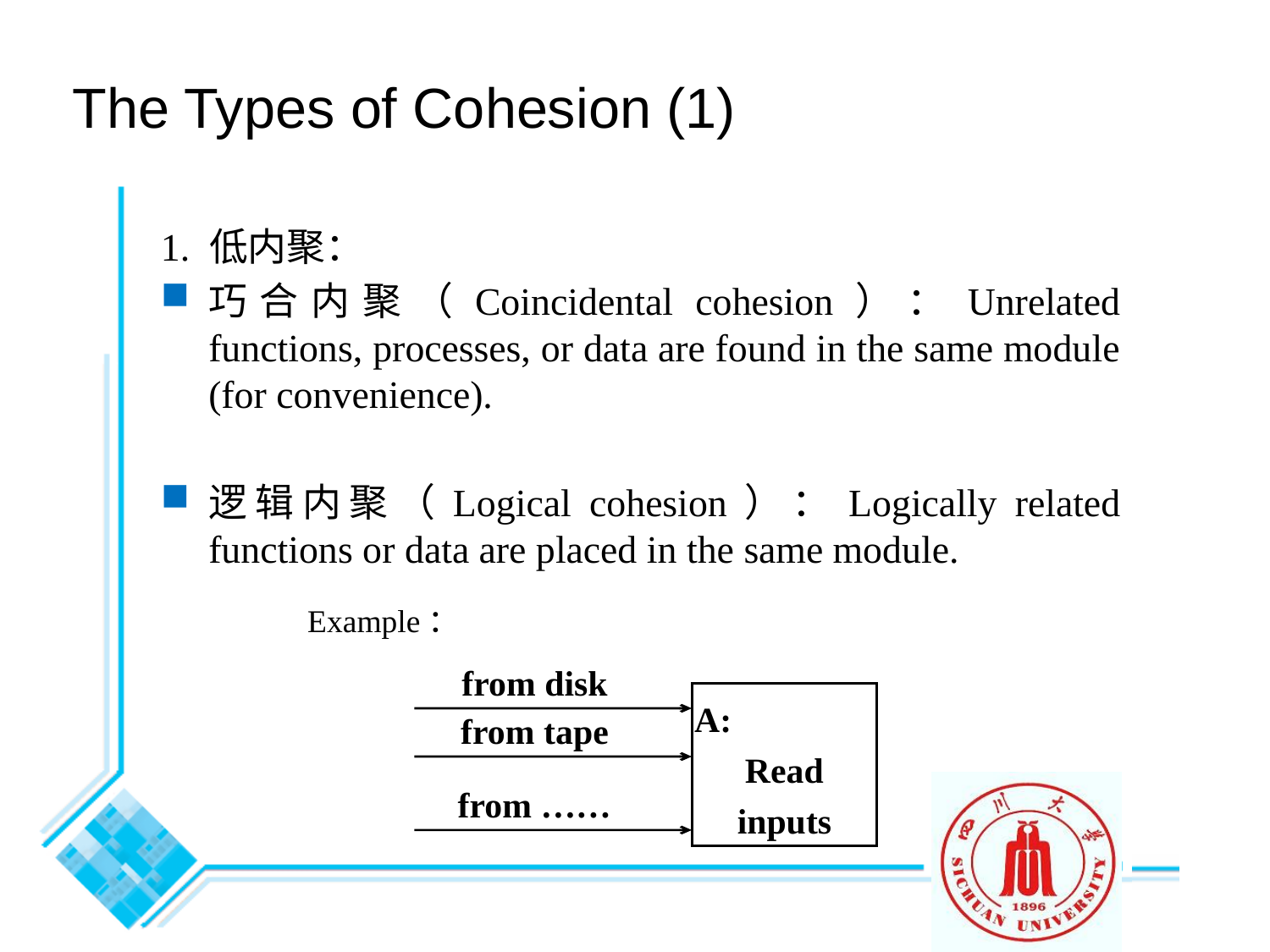

The Types of Cohesion (1)
1. 低内聚：
巧合内聚（Coincidental cohesion）：Unrelated functions, processes, or data are found in the same module (for convenience).

逻辑内聚（Logical cohesion）：Logically related functions or data are placed in the same module.

Example：
from disk

A:
Read inputs
from tape

from ……